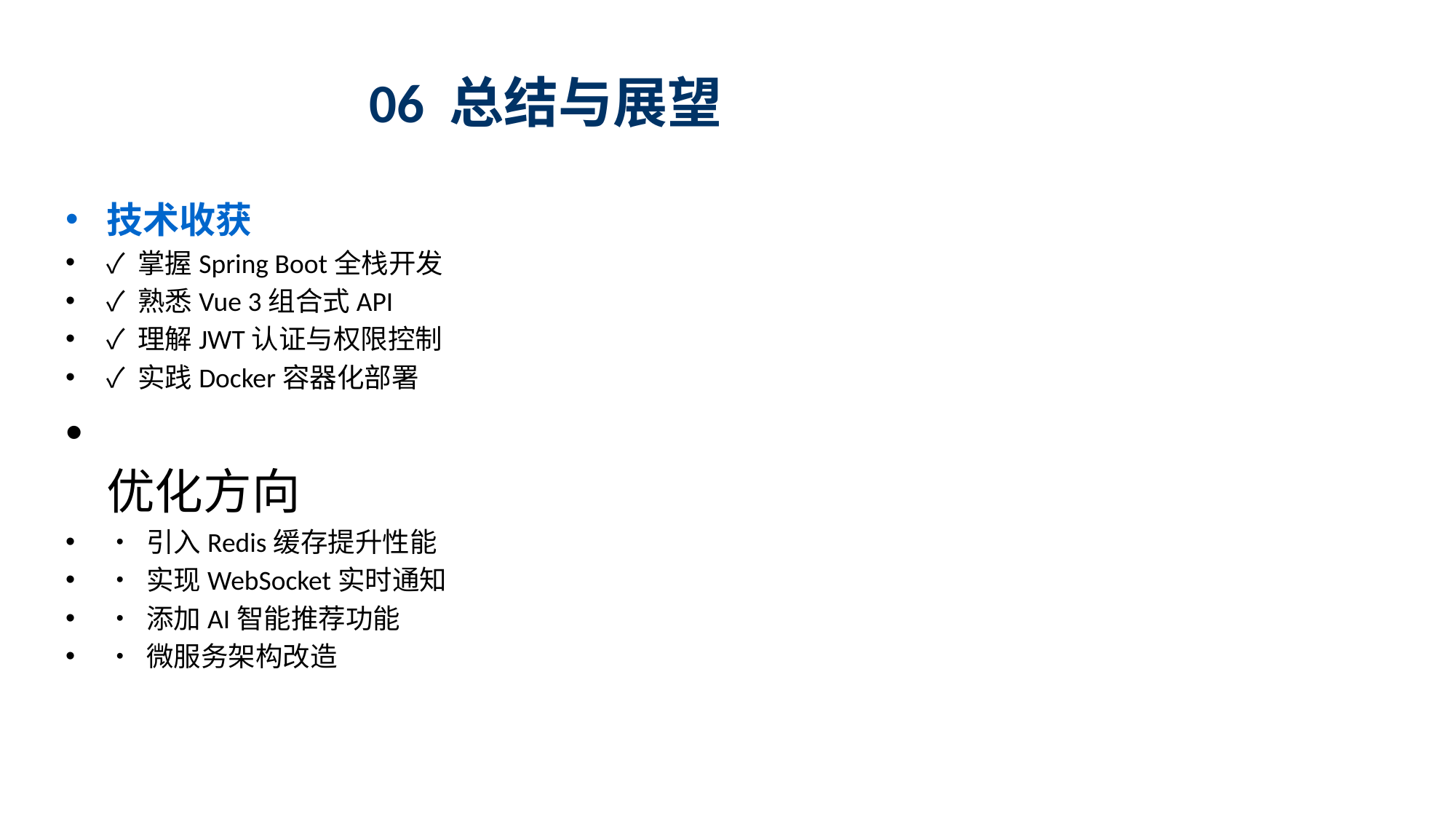

# 06 总结与展望
技术收获
✓ 掌握Spring Boot全栈开发
✓ 熟悉Vue 3组合式API
✓ 理解JWT认证与权限控制
✓ 实践Docker容器化部署
优化方向
• 引入Redis缓存提升性能
• 实现WebSocket实时通知
• 添加AI智能推荐功能
• 微服务架构改造